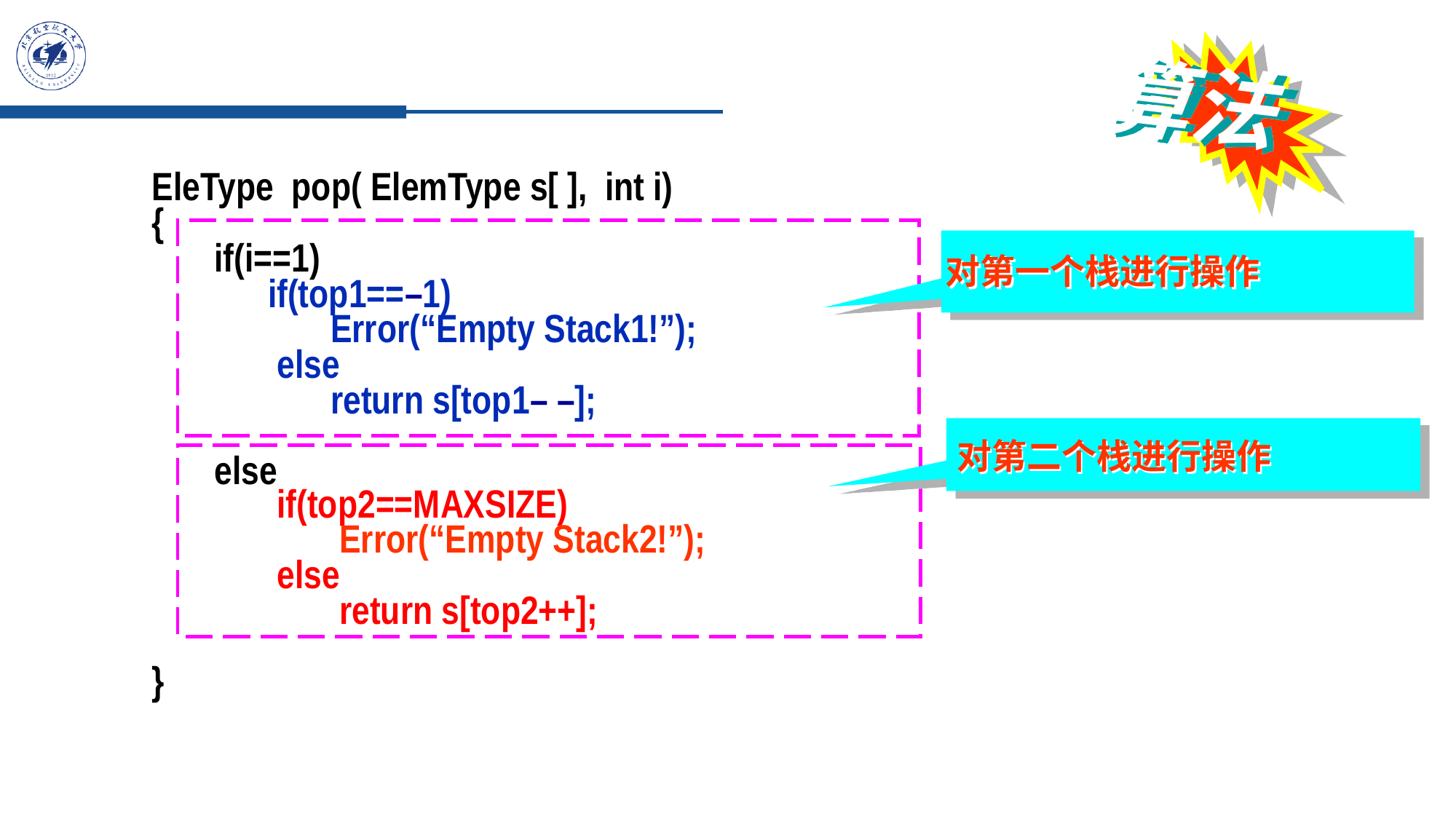

算法

EleType  pop( ElemType s[ ],  int i)
{
       if(i==1)
             if(top1==–1)
                    Error(“Empty Stack1!”);
              else
                    return s[top1– –];

       else
              if(top2==MAXSIZE)
                     Error(“Empty Stack2!”);
              else
                     return s[top2++];

}

对第一个栈进行操作

对第二个栈进行操作